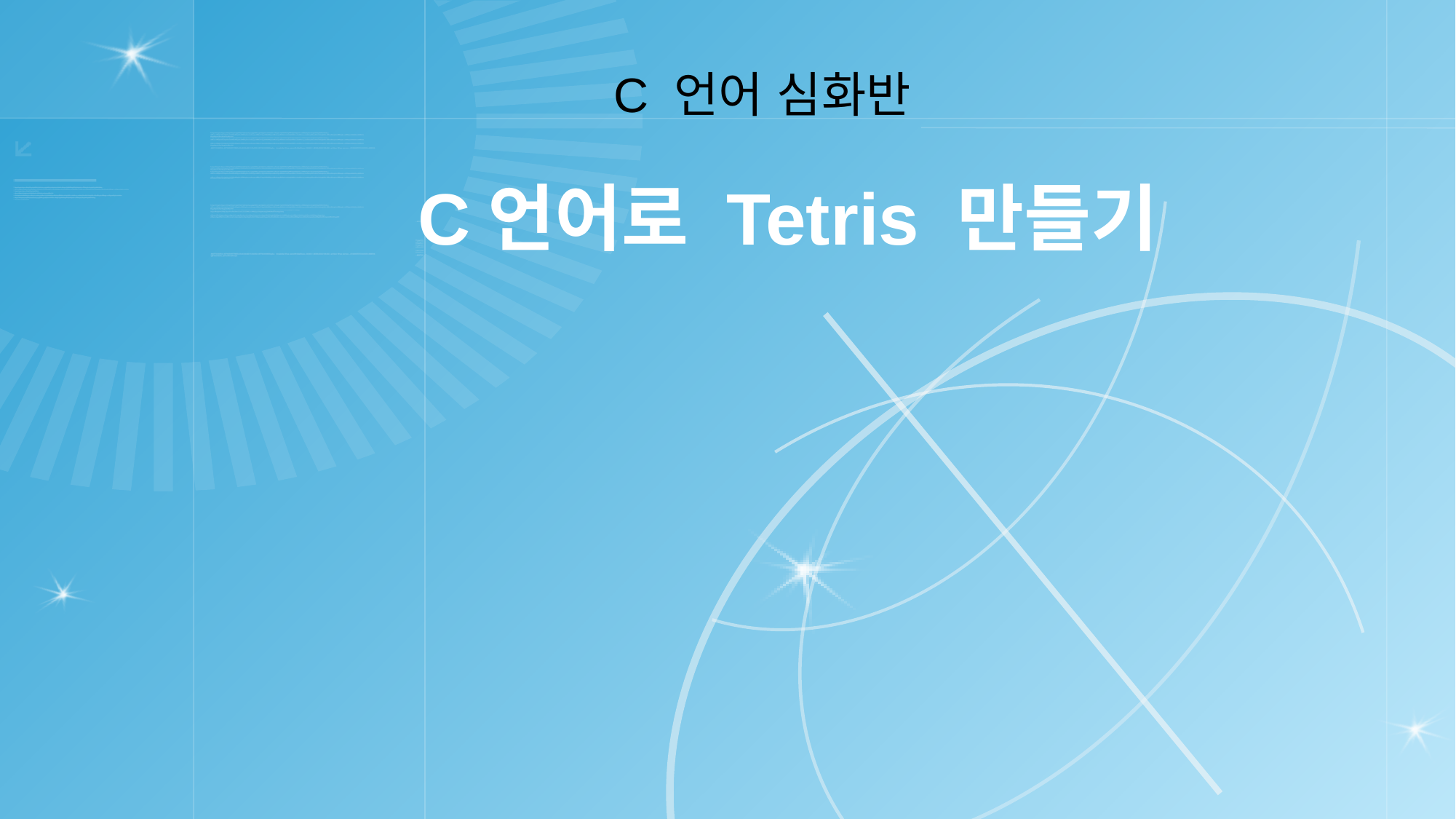

C 언어 심화반
# C언어로 Tetris 만들기